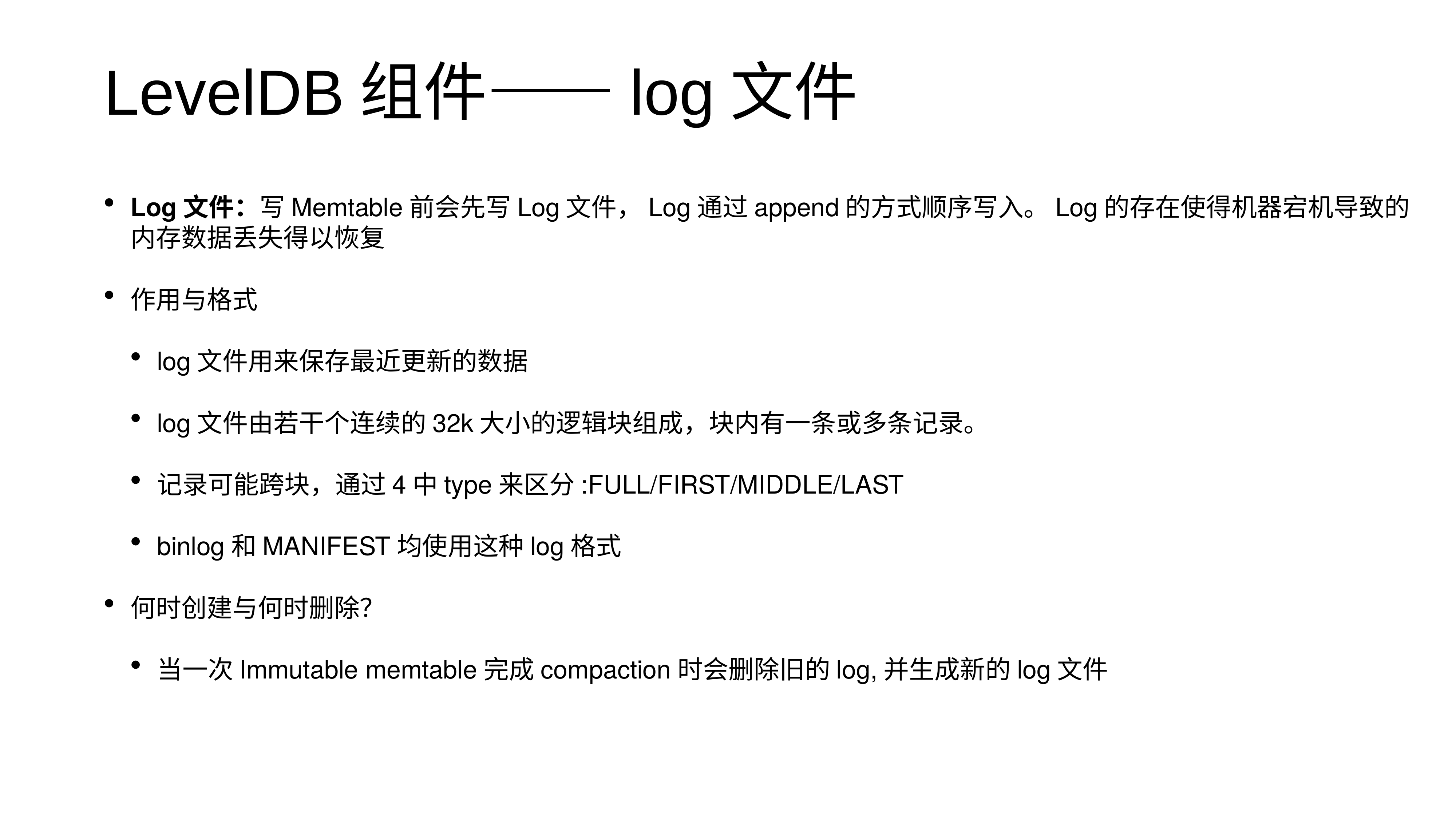

# LevelDB组件——log文件
Log文件：写Memtable前会先写Log文件，Log通过append的方式顺序写入。Log的存在使得机器宕机导致的内存数据丢失得以恢复
作用与格式
log文件用来保存最近更新的数据
log文件由若干个连续的32k大小的逻辑块组成，块内有一条或多条记录。
记录可能跨块，通过4中type来区分:FULL/FIRST/MIDDLE/LAST
binlog和MANIFEST均使用这种log格式
何时创建与何时删除？
当一次Immutable memtable完成compaction时会删除旧的log,并生成新的log文件